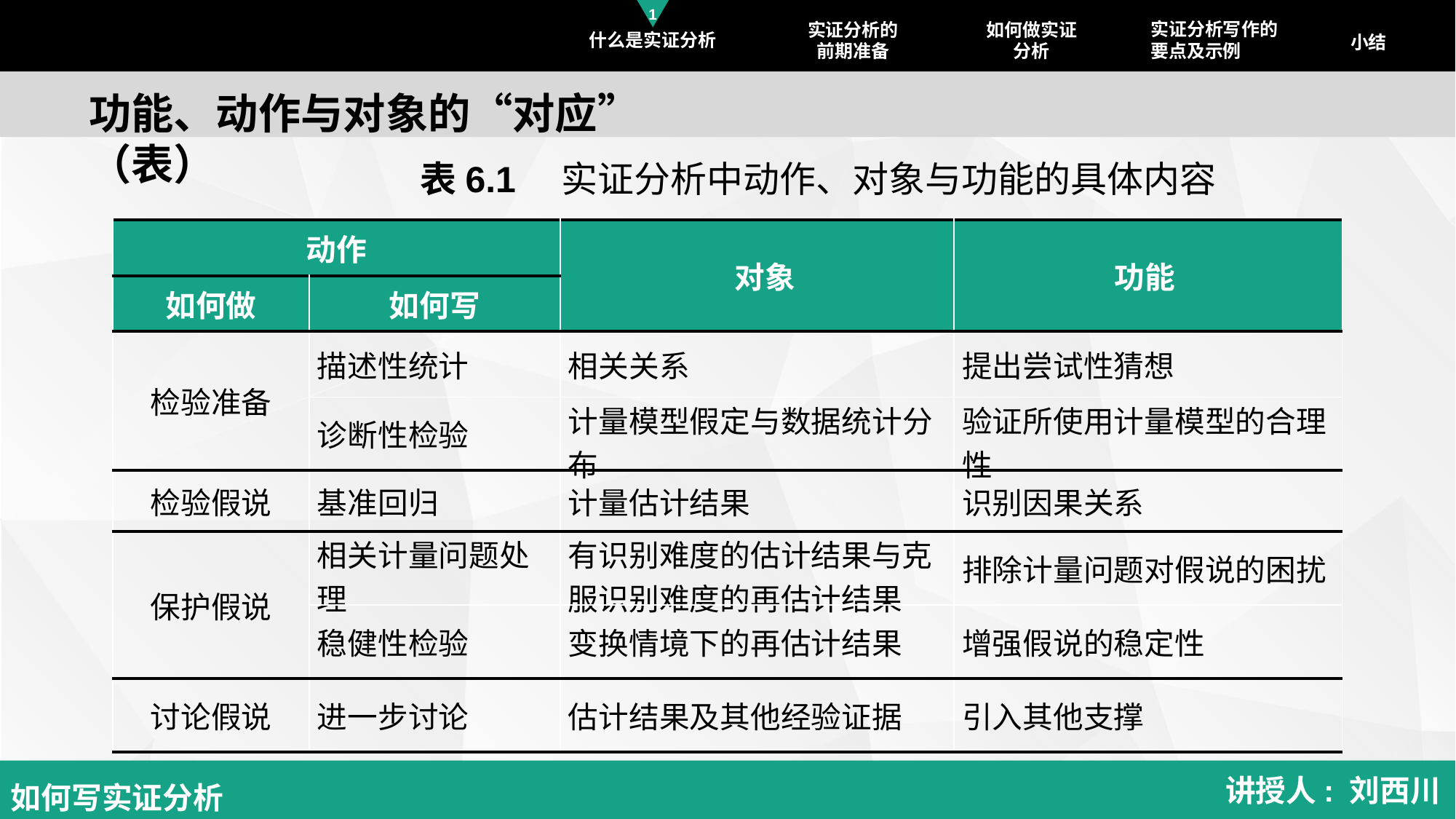

1
什么是实证分析
实证分析写作的要点及示例
如何做实证
分析
小结
实证分析的
前期准备

功能、动作与对象的“对应”（表）
表6.1　实证分析中动作、对象与功能的具体内容
| 动作 |  | 对象 | 功能 |
| --- | --- | --- | --- |
| 如何做 | 如何写 |  |  |
| 检验准备 | 描述性统计 | 相关关系 | 提出尝试性猜想 |
|  | 诊断性检验 | 计量模型假定与数据统计分布 | 验证所使用计量模型的合理性 |
| 检验假说 | 基准回归 | 计量估计结果 | 识别因果关系 |
| 保护假说 | 相关计量问题处理 | 有识别难度的估计结果与克服识别难度的再估计结果 | 排除计量问题对假说的困扰 |
|  | 稳健性检验 | 变换情境下的再估计结果 | 增强假说的稳定性 |
| 讨论假说 | 进一步讨论 | 估计结果及其他经验证据 | 引入其他支撑 |

如何写实证分析
          讲授人: 刘西川